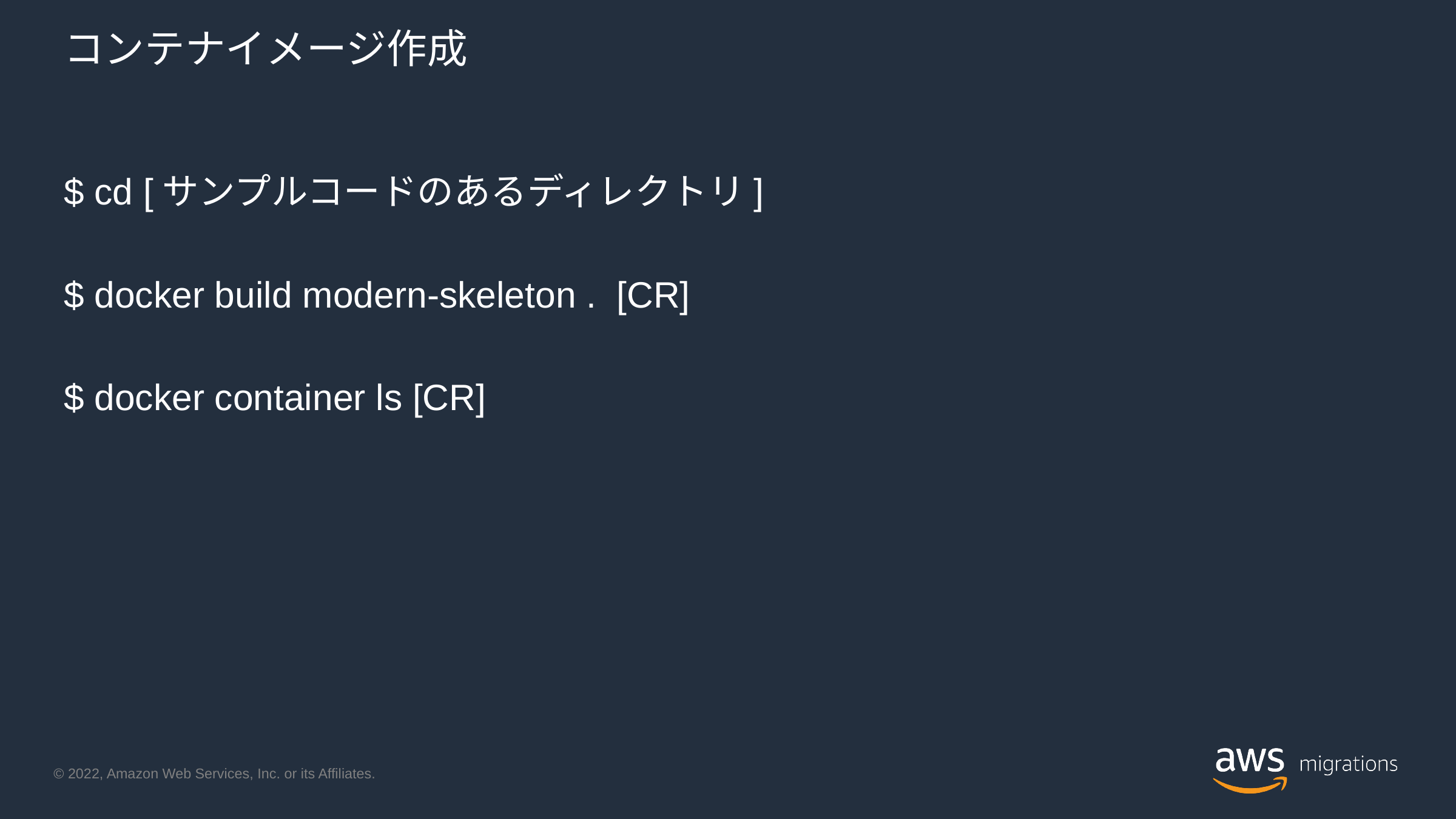

# コンテナイメージ作成
$ cd [サンプルコードのあるディレクトリ]

$ docker build modern-skeleton .  [CR]

$ docker container ls [CR]